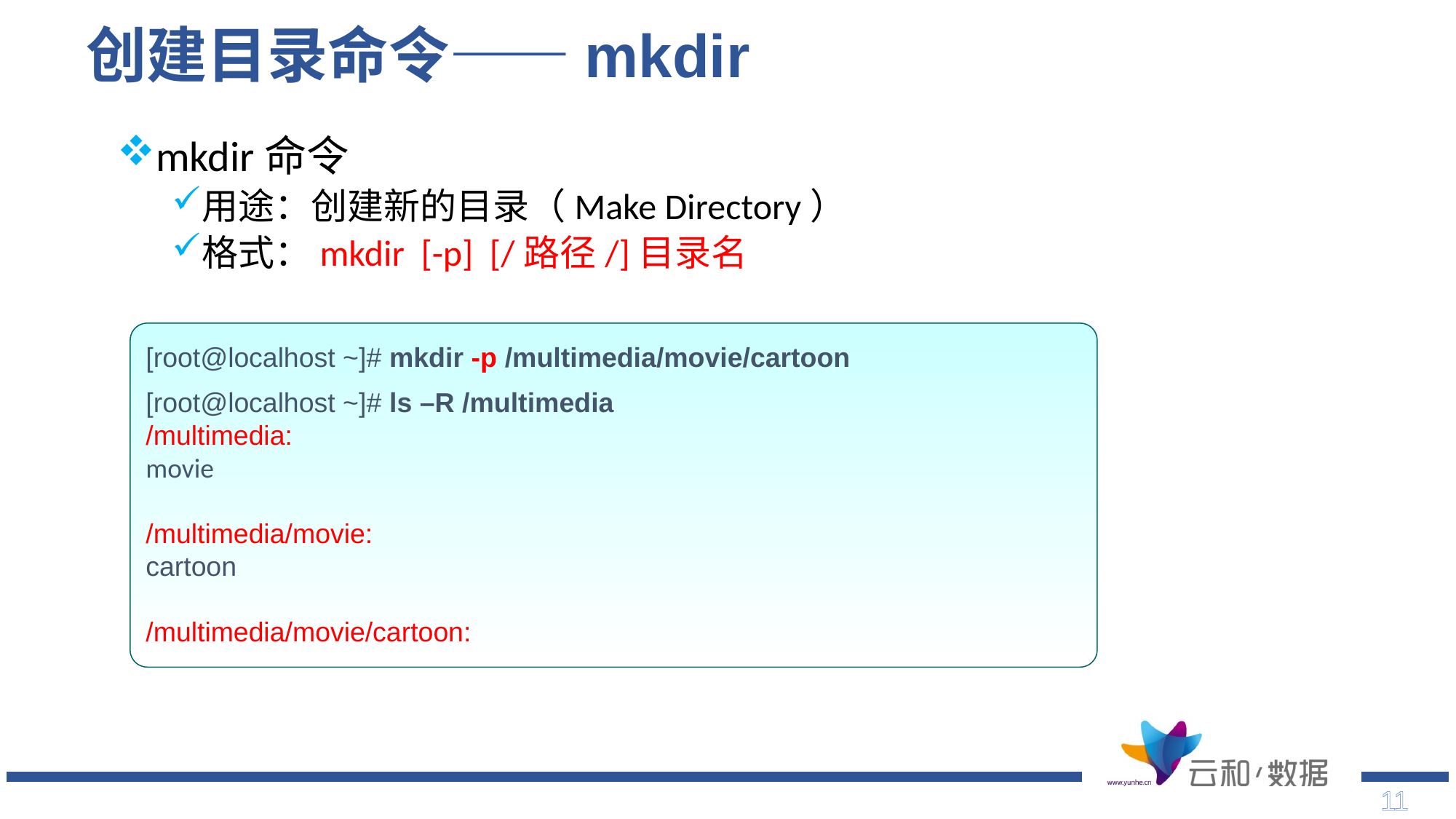

# 创建目录命令——mkdir
mkdir命令
用途：创建新的目录（Make Directory）
格式：mkdir  [-p]  [/路径/]目录名

[root@localhost ~]# mkdir -p /multimedia/movie/cartoon
[root@localhost ~]# ls –R /multimedia
/multimedia:
movie

/multimedia/movie:
cartoon

/multimedia/movie/cartoon: